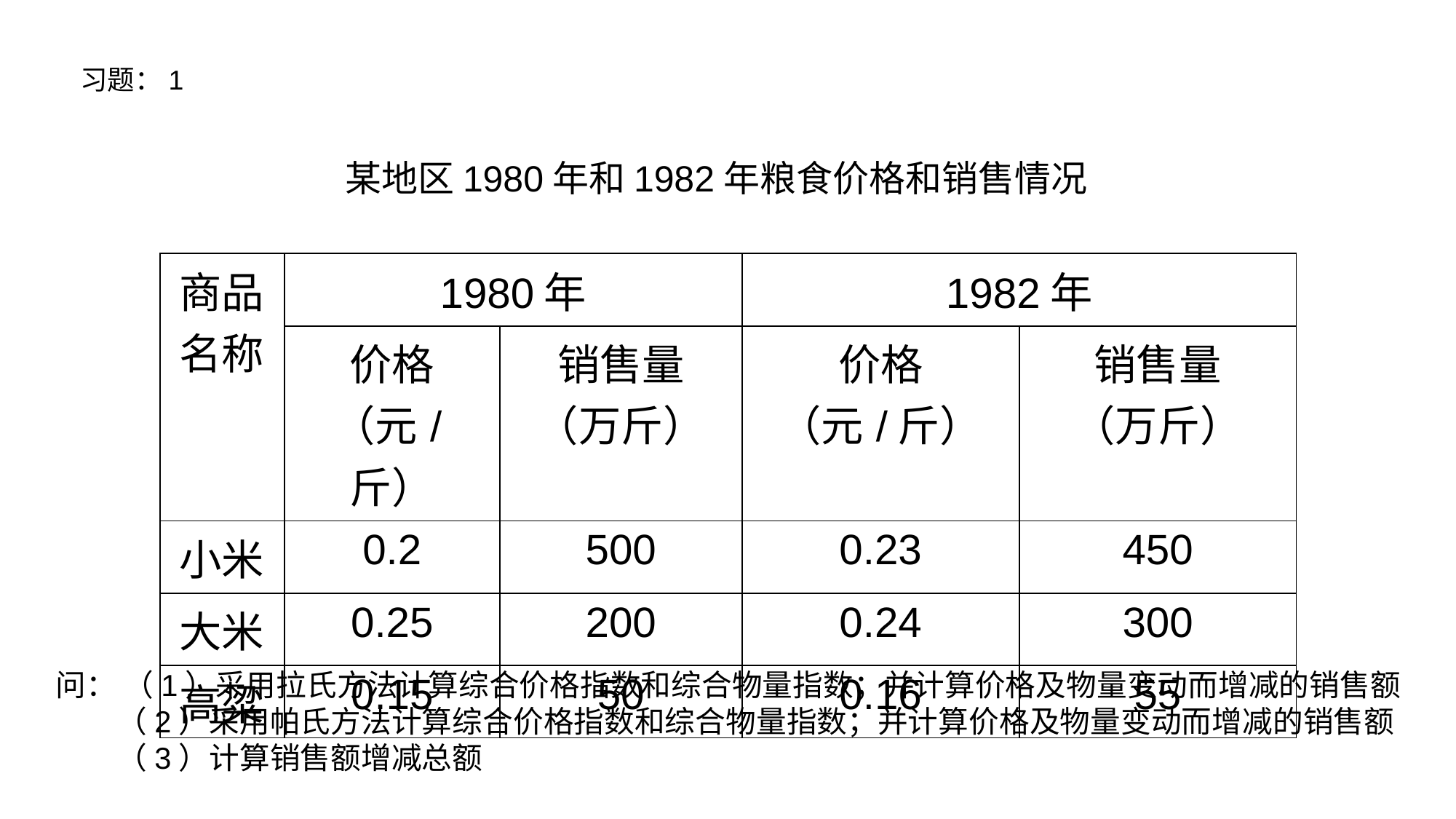

习题：1
某地区1980年和1982年粮食价格和销售情况
| 商品名称 | 1980年 |  | 1982年 |  |
| --- | --- | --- | --- | --- |
|  | 价格 （元/斤） | 销售量 （万斤） | 价格 （元/斤） | 销售量 （万斤） |
| 小米 | 0.2 | 500 | 0.23 | 450 |
| 大米 | 0.25 | 200 | 0.24 | 300 |
| 高粱 | 0.15 | 50 | 0.16 | 55 |
问： （1）采用拉氏方法计算综合价格指数和综合物量指数；并计算价格及物量变动而增减的销售额
        （2）采用帕氏方法计算综合价格指数和综合物量指数；并计算价格及物量变动而增减的销售额
        （3）计算销售额增减总额